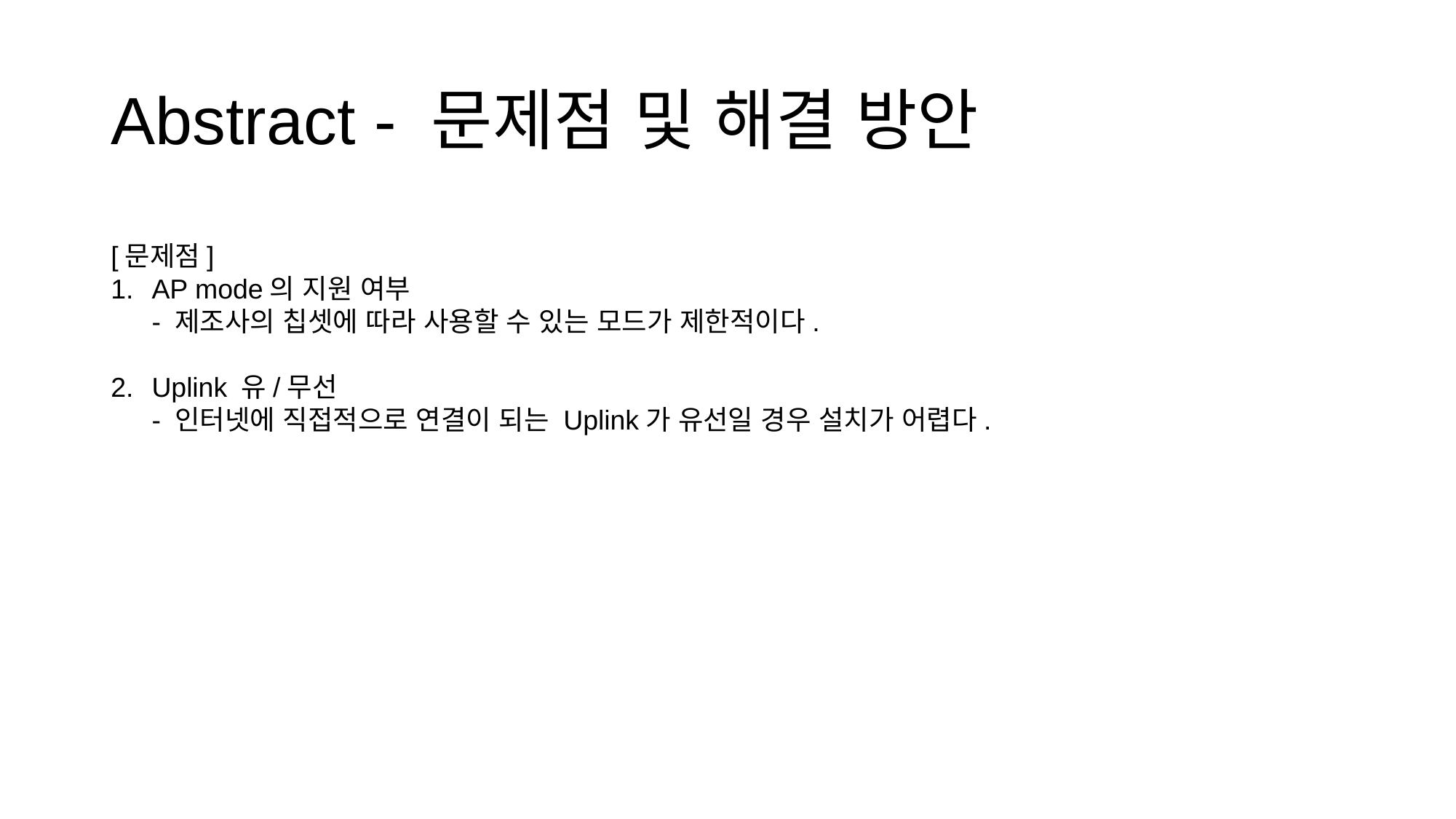

# Abstract - 문제점 및 해결 방안
[문제점]
AP mode의 지원 여부
- 제조사의 칩셋에 따라 사용할 수 있는 모드가 제한적이다.
Uplink 유/무선
- 인터넷에 직접적으로 연결이 되는 Uplink가 유선일 경우 설치가 어렵다.